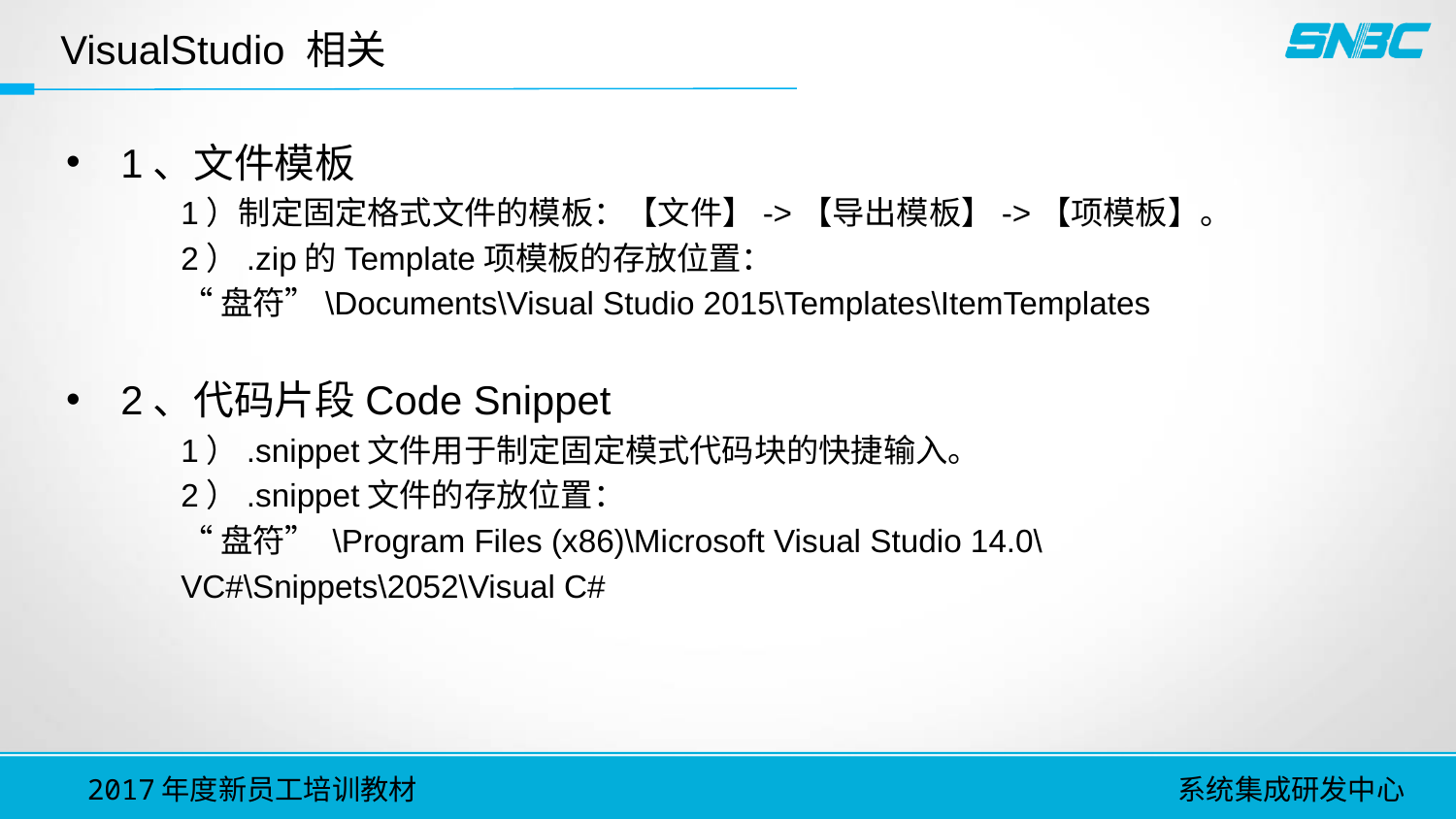

# VisualStudio 相关
1、文件模板
1）制定固定格式文件的模板：【文件】->【导出模板】->【项模板】。
2）.zip的Template项模板的存放位置：
“盘符”\Documents\Visual Studio 2015\Templates\ItemTemplates

2、代码片段Code Snippet
1）.snippet文件用于制定固定模式代码块的快捷输入。
2）.snippet文件的存放位置：
“盘符” \Program Files (x86)\Microsoft Visual Studio 14.0\
VC#\Snippets\2052\Visual C#